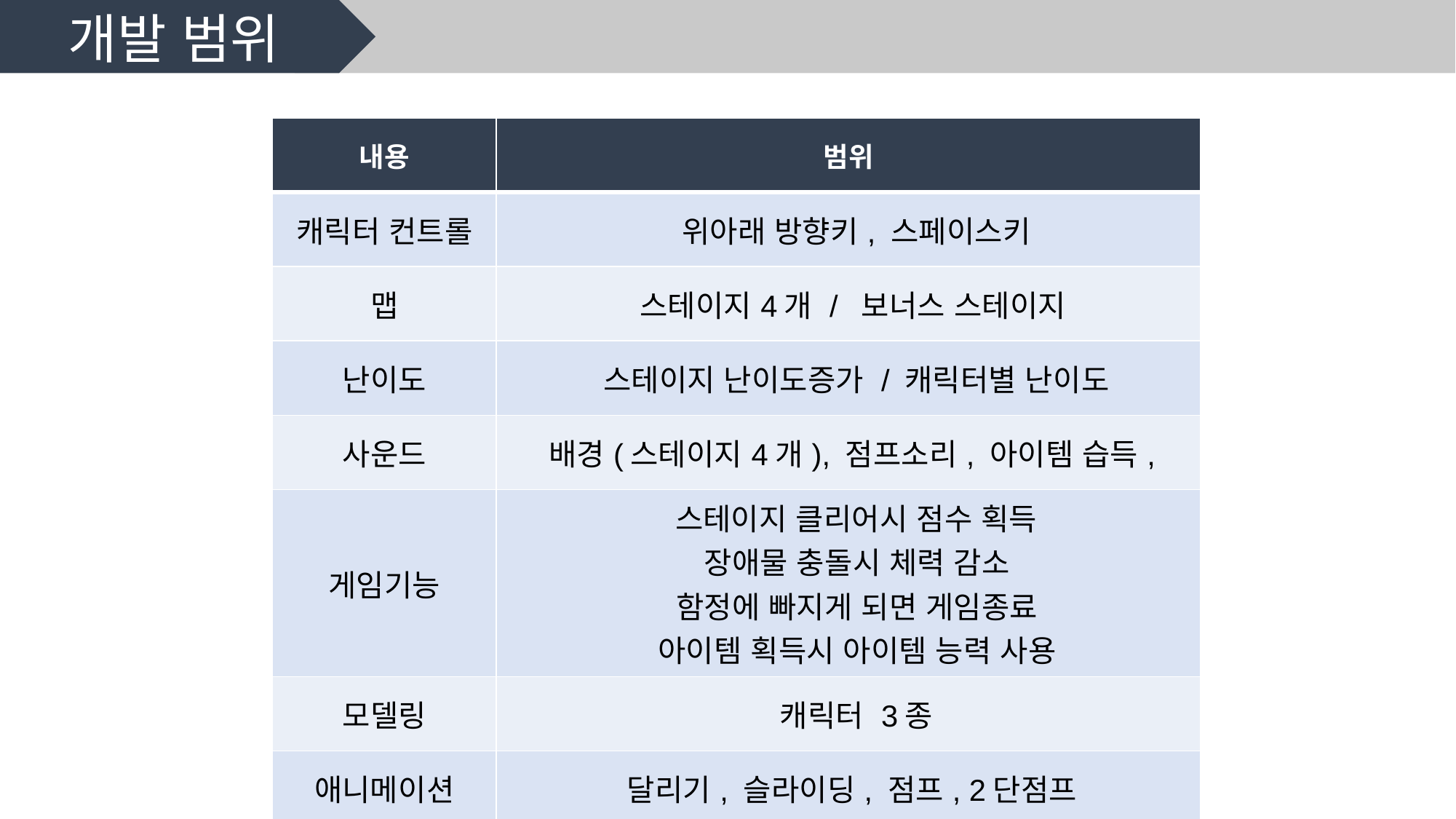

개발 범위

| 내용 | 범위 |
| --- | --- |
| 캐릭터 컨트롤 | 위아래 방향키, 스페이스키 |
| 맵 | 스테이지4개 / 보너스 스테이지 |
| 난이도 | 스테이지 난이도증가 / 캐릭터별 난이도 |
| 사운드 | 배경(스테이지4개), 점프소리, 아이템 습득, |
| 게임기능 | 스테이지 클리어시 점수 획득 장애물 충돌시 체력 감소 함정에 빠지게 되면 게임종료 아이템 획득시 아이템 능력 사용 |
| 모델링 | 캐릭터 3종 |
| 애니메이션 | 달리기, 슬라이딩, 점프, 2단점프 |